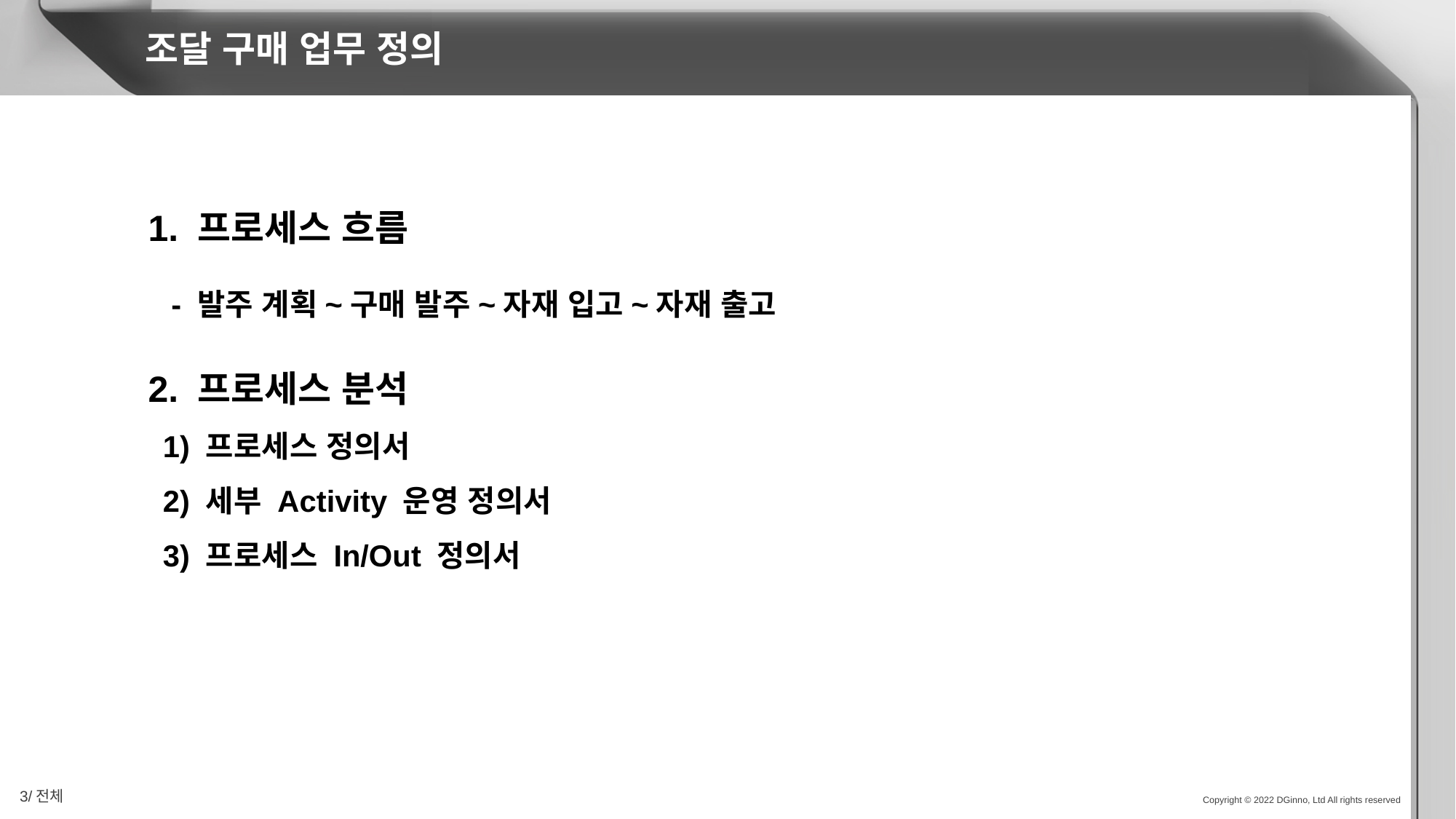

조달 구매 업무 정의
 1. 프로세스 흐름
    - 발주 계획~구매 발주~자재 입고~자재 출고
 2. 프로세스 분석
   1) 프로세스 정의서
   2) 세부 Activity 운영 정의서
   3) 프로세스 In/Out 정의서